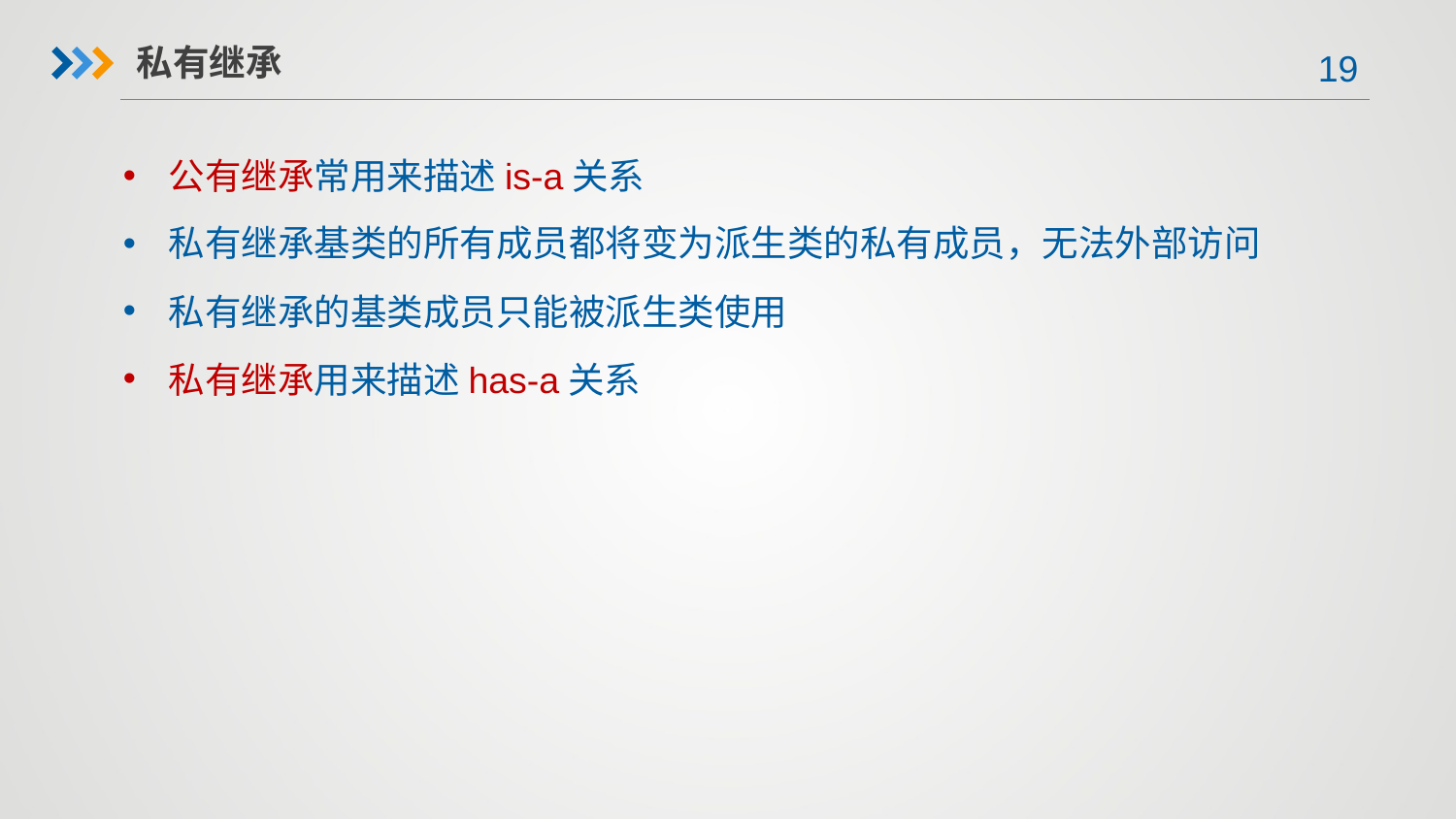

私有继承
公有继承常用来描述is-a关系
私有继承基类的所有成员都将变为派生类的私有成员，无法外部访问
私有继承的基类成员只能被派生类使用
私有继承用来描述has-a关系